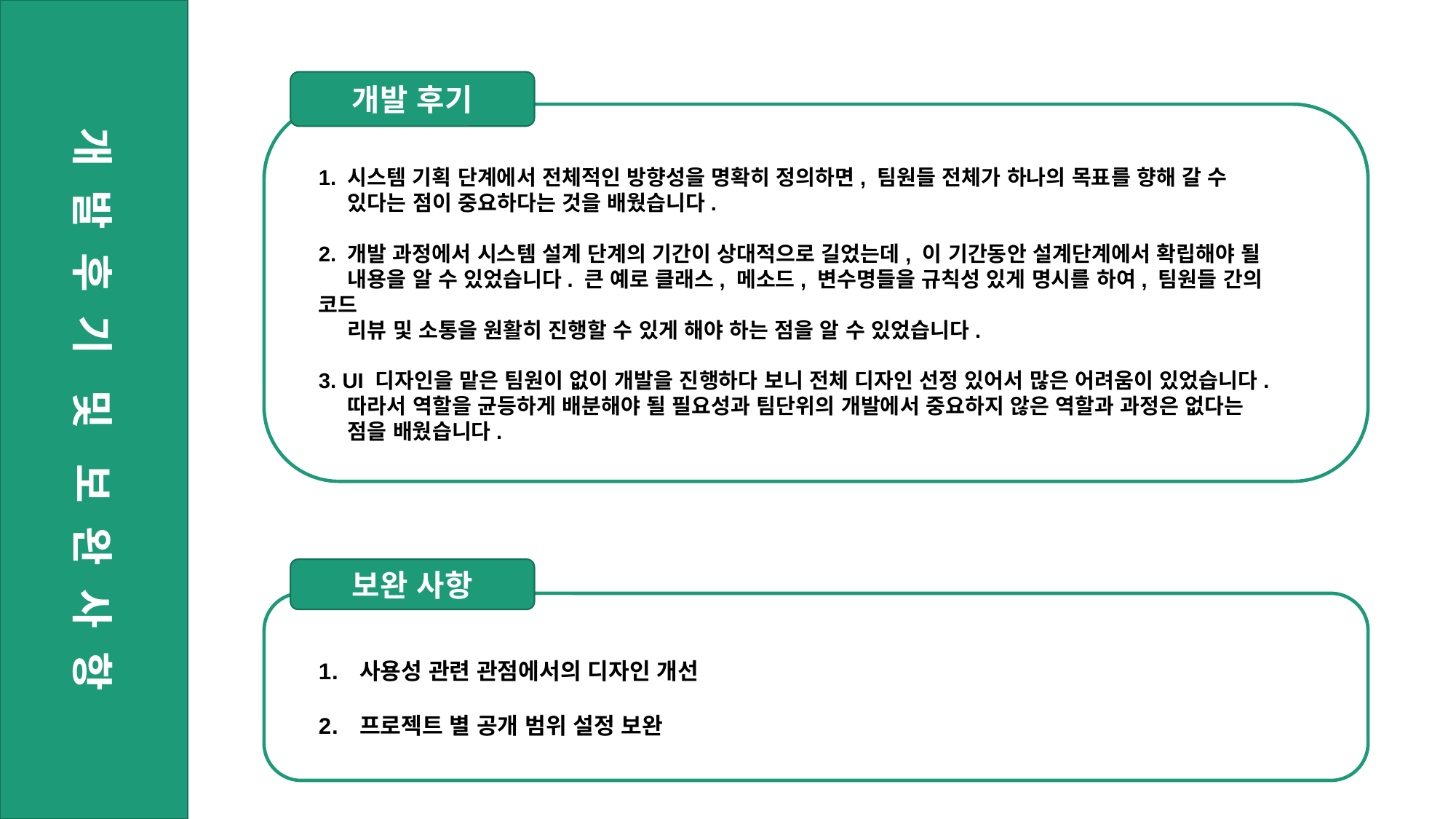

개  발  후  기   및   보  완  사  항
개발 후기

1. 시스템 기획 단계에서 전체적인 방향성을 명확히 정의하면, 팀원들 전체가 하나의 목표를 향해 갈 수
    있다는 점이 중요하다는 것을 배웠습니다.

2. 개발 과정에서 시스템 설계 단계의 기간이 상대적으로 길었는데, 이 기간동안 설계단계에서 확립해야 될
    내용을 알 수 있었습니다. 큰 예로 클래스, 메소드, 변수명들을 규칙성 있게 명시를 하여, 팀원들 간의 코드
    리뷰 및 소통을 원활히 진행할 수 있게 해야 하는 점을 알 수 있었습니다.

3. UI 디자인을 맡은 팀원이 없이 개발을 진행하다 보니 전체 디자인 선정 있어서 많은 어려움이 있었습니다.
    따라서 역할을 균등하게 배분해야 될 필요성과 팀단위의 개발에서 중요하지 않은 역할과 과정은 없다는
    점을 배웠습니다.
보완 사항

사용성 관련 관점에서의 디자인 개선
프로젝트 별 공개 범위 설정 보완